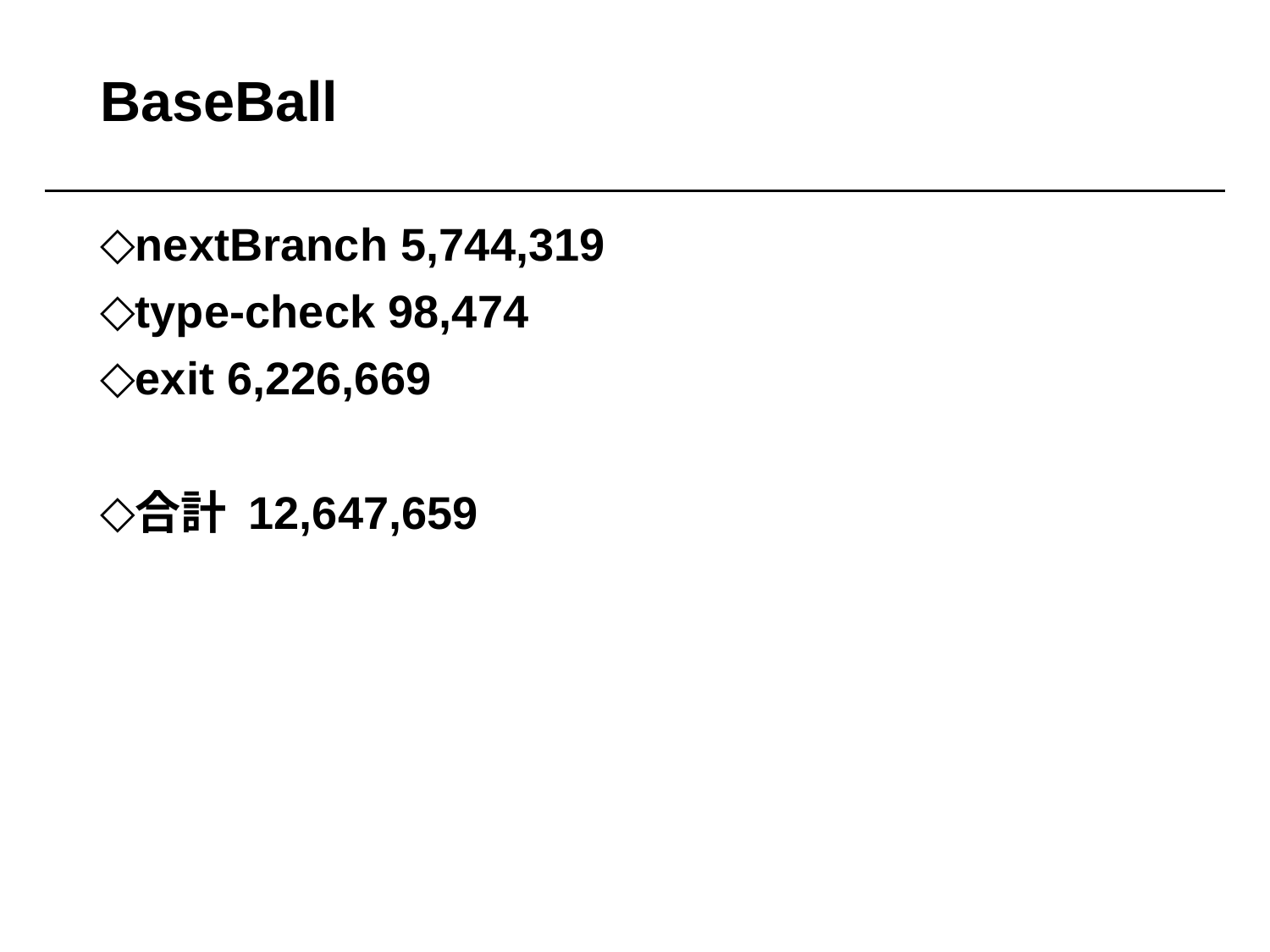

# BaseBall
nextBranch 5,744,319
type-check 98,474
exit 6,226,669

合計 12,647,659